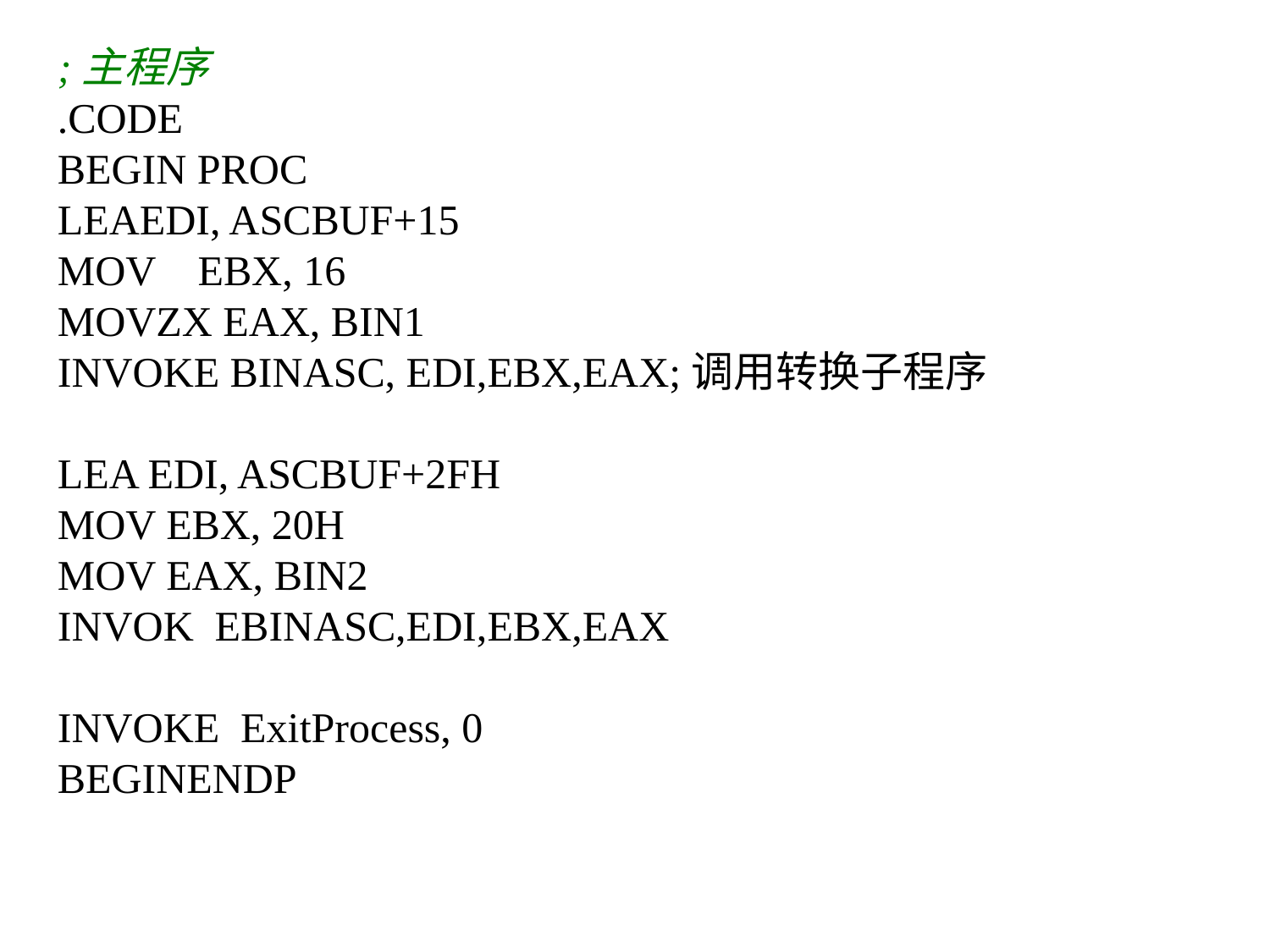

;主程序
.CODE
BEGIN PROC
LEAEDI, ASCBUF+15
MOV    EBX, 16
MOVZX EAX, BIN1
INVOKE BINASC, EDI,EBX,EAX;调用转换子程序

LEA EDI, ASCBUF+2FH
MOV EBX, 20H
MOV EAX, BIN2
INVOK  EBINASC,EDI,EBX,EAX

INVOKE  ExitProcess, 0
BEGINENDP